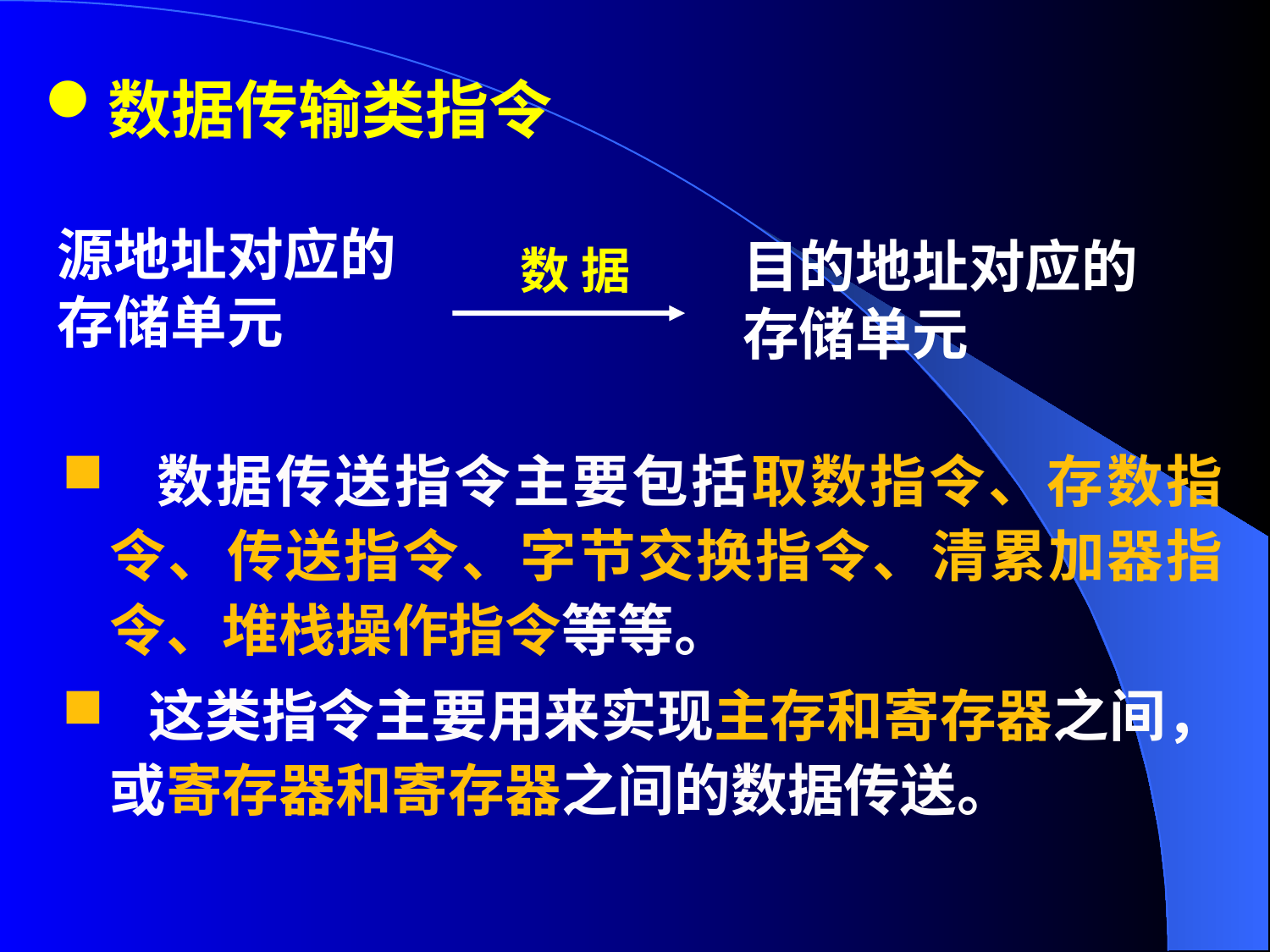

数据传输类指令
源地址对应的存储单元
目的地址对应的存储单元
数 据

  数据传送指令主要包括取数指令、存数指令、传送指令、字节交换指令、清累加器指令、堆栈操作指令等等。
  这类指令主要用来实现主存和寄存器之间，或寄存器和寄存器之间的数据传送。